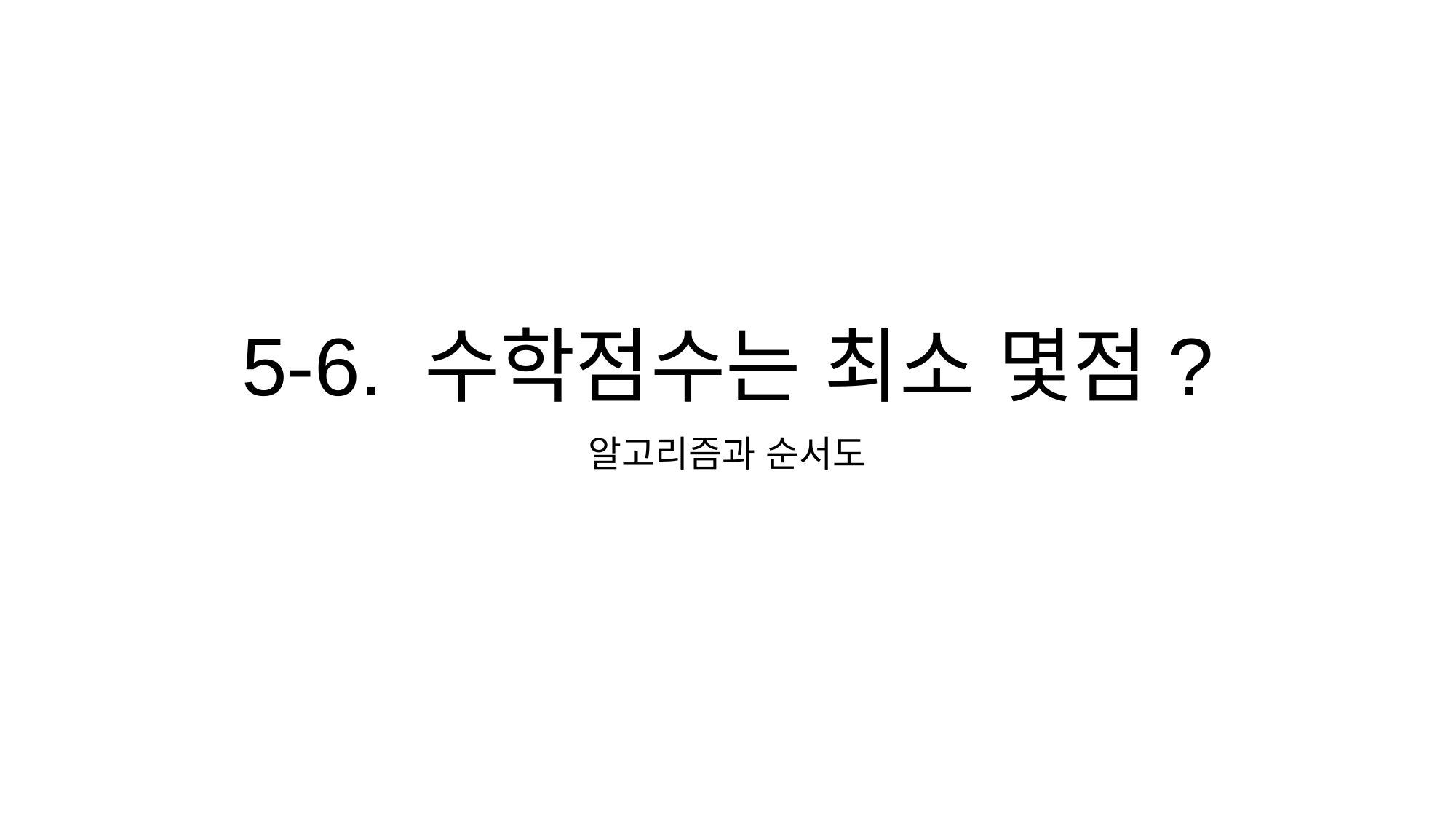

# 5-6. 수학점수는 최소 몇점?
알고리즘과 순서도